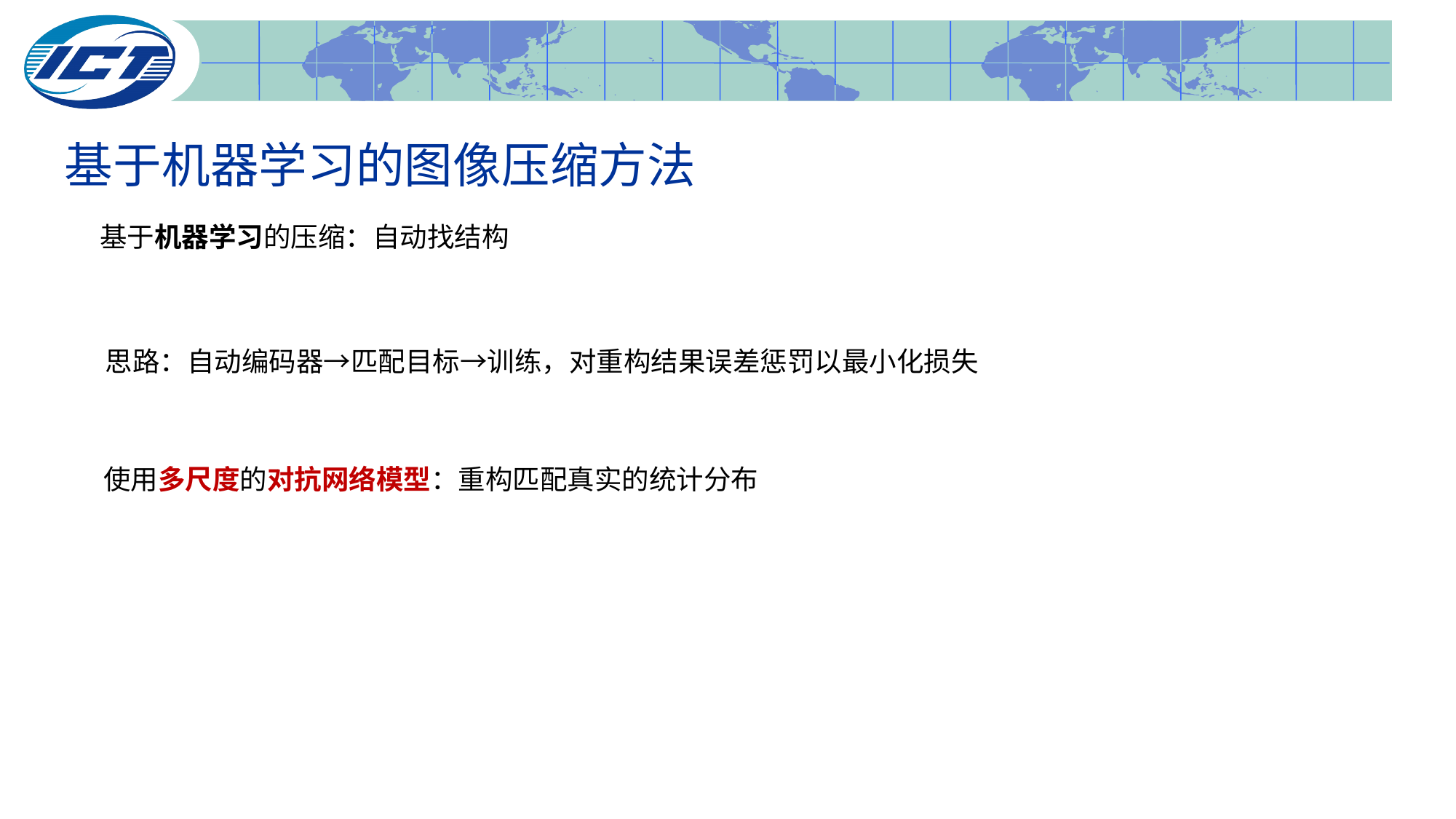

# 基于机器学习的图像压缩方法
基于机器学习的压缩：自动找结构
思路：自动编码器→匹配目标→训练，对重构结果误差惩罚以最小化损失
使用多尺度的对抗网络模型：重构匹配真实的统计分布
4